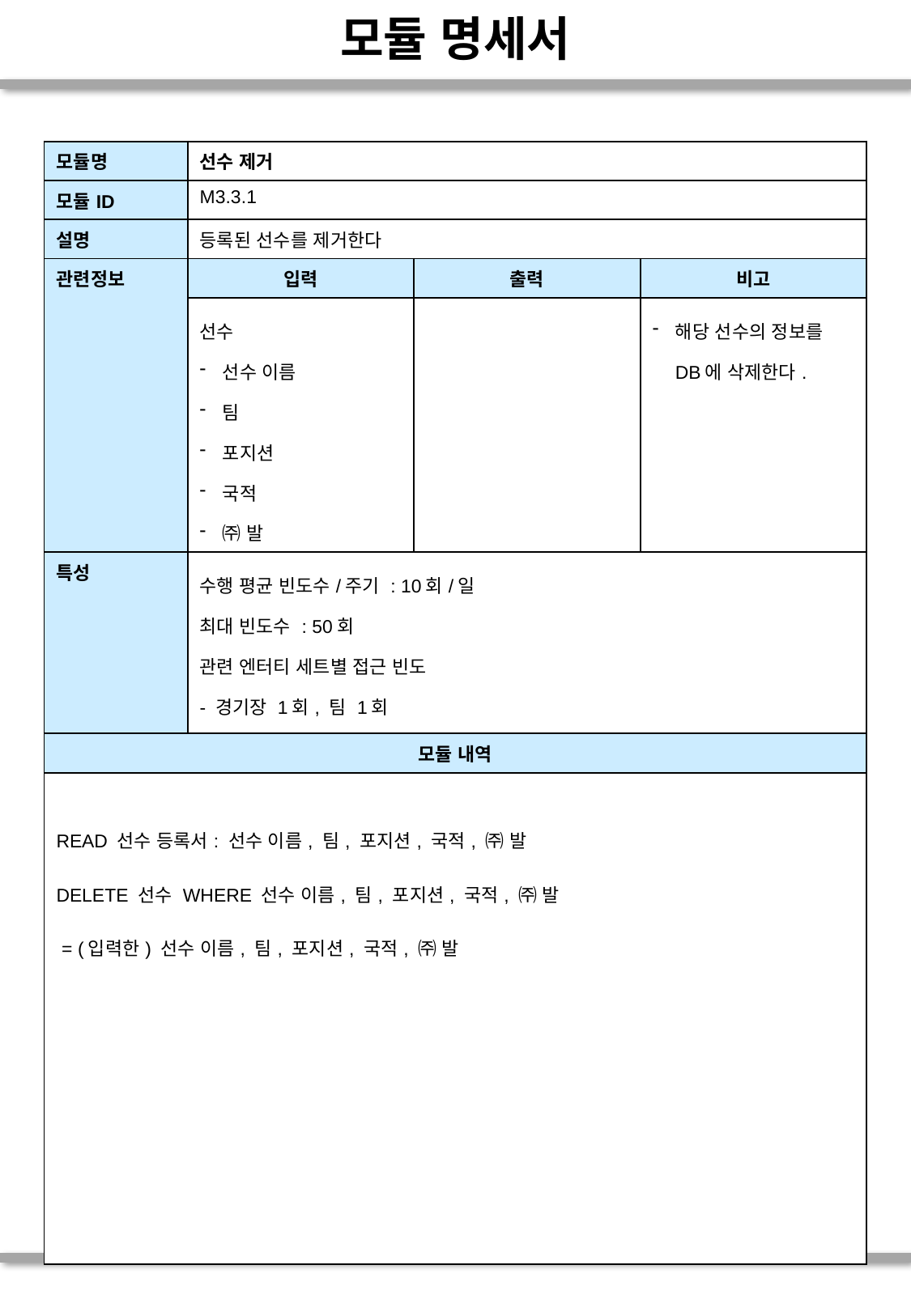

# 모듈 명세서
| 모듈명 | 선수 제거 |  |  |
| --- | --- | --- | --- |
| 모듈ID | M3.3.1 |  |  |
| 설명 | 등록된 선수를 제거한다 |  |  |
| 관련정보 | 입력 | 출력 | 비고 |
|  | 선수 선수 이름 팀 포지션 국적 ㈜ 발 |  | 해당 선수의 정보를 DB에 삭제한다. |
| 특성 | 수행 평균 빈도수/주기 : 10회/일 최대 빈도수 : 50회 관련 엔터티 세트별 접근 빈도 - 경기장 1회, 팀 1회 |  |  |
| 모듈 내역 |  |  |  |
| READ 선수 등록서: 선수 이름, 팀, 포지션, 국적, ㈜ 발 DELETE 선수 WHERE 선수 이름, 팀, 포지션, 국적, ㈜ 발 = (입력한) 선수 이름, 팀, 포지션, 국적, ㈜ 발 |  |  |  |